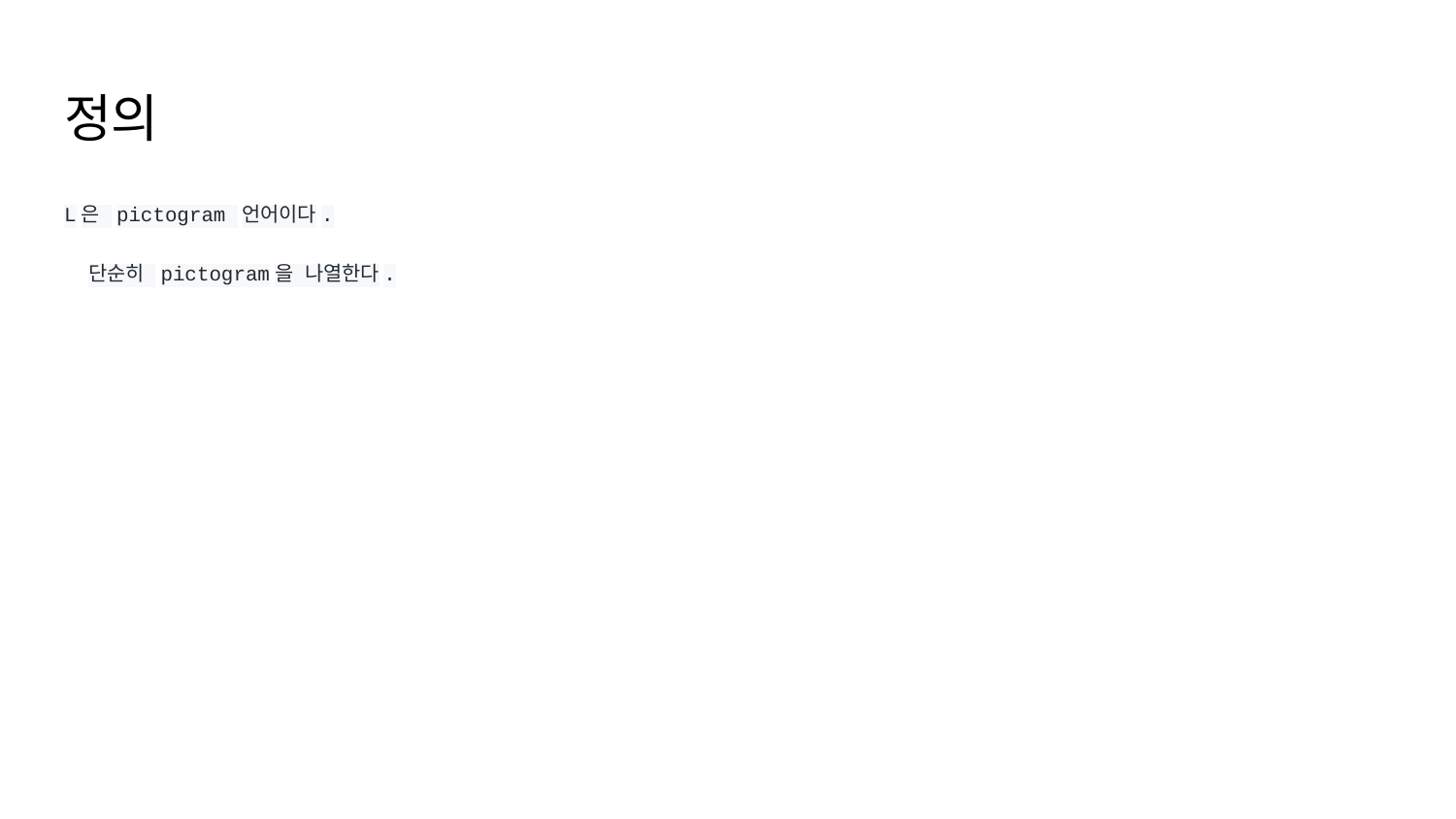

# 정의
L은 pictogram 언어이다.
단순히 pictogram을 나열한다.